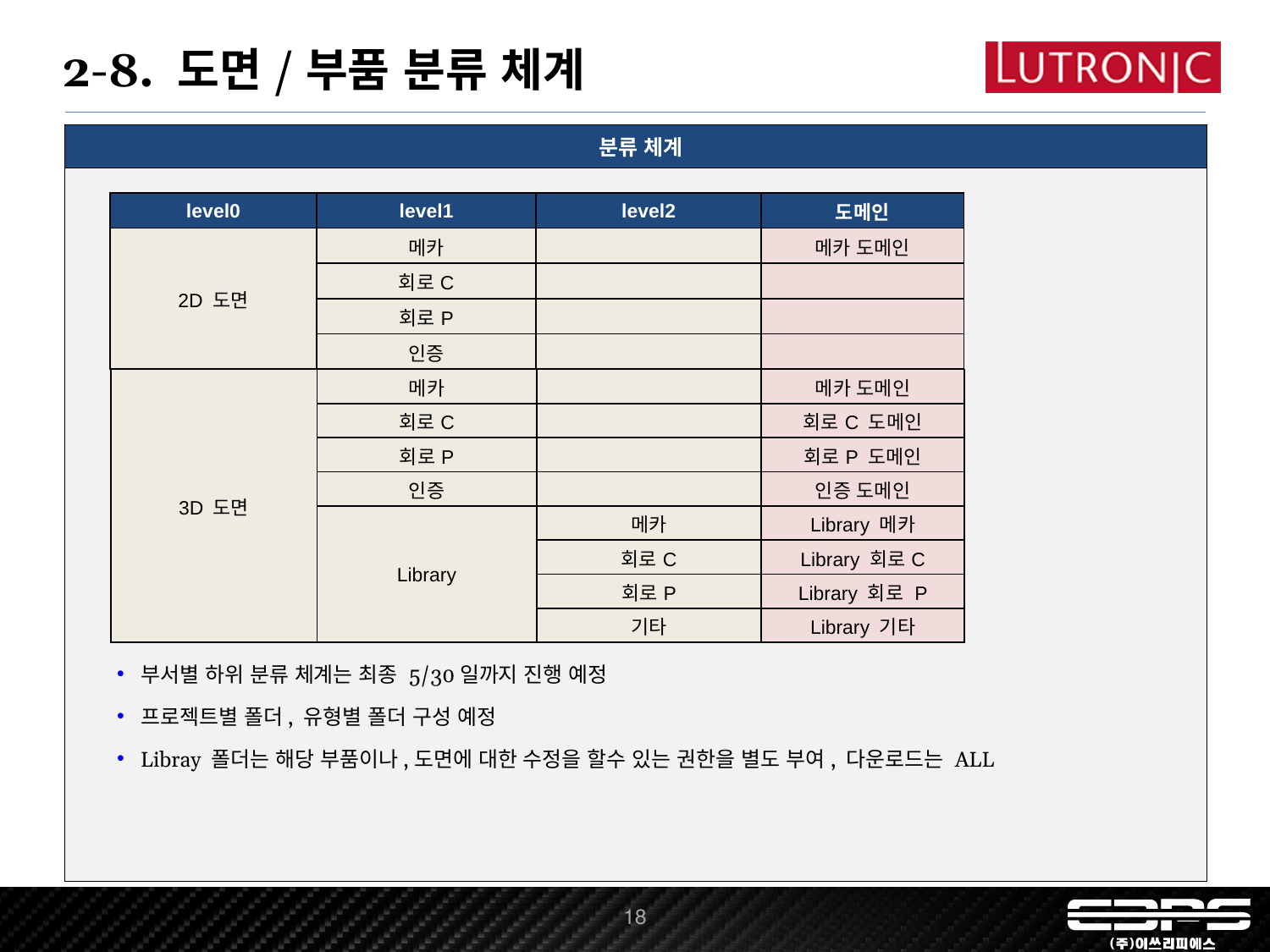

2-8. 도면/부품 분류 체계
| 분류 체계 |
| --- |
|  |
| level0 | level1 | level2 | 도메인 |
| --- | --- | --- | --- |
| 2D 도면 | 메카 |  | 메카 도메인 |
|  | 회로C |  |  |
|  | 회로P |  |  |
|  | 인증 |  |  |
| 3D 도면 | 메카 |  | 메카 도메인 |
| --- | --- | --- | --- |
|  | 회로C |  | 회로C 도메인 |
|  | 회로P |  | 회로P 도메인 |
|  | 인증 |  | 인증 도메인 |
|  | Library | 메카 | Library 메카 |
|  |  | 회로C | Library 회로C |
|  |  | 회로P | Library 회로 P |
|  |  | 기타 | Library 기타 |
부서별 하위 분류 체계는 최종 5/30일까지 진행 예정
프로젝트별 폴더, 유형별 폴더 구성 예정
Libray 폴더는 해당 부품이나,도면에 대한 수정을 할수 있는 권한을 별도 부여, 다운로드는 ALL